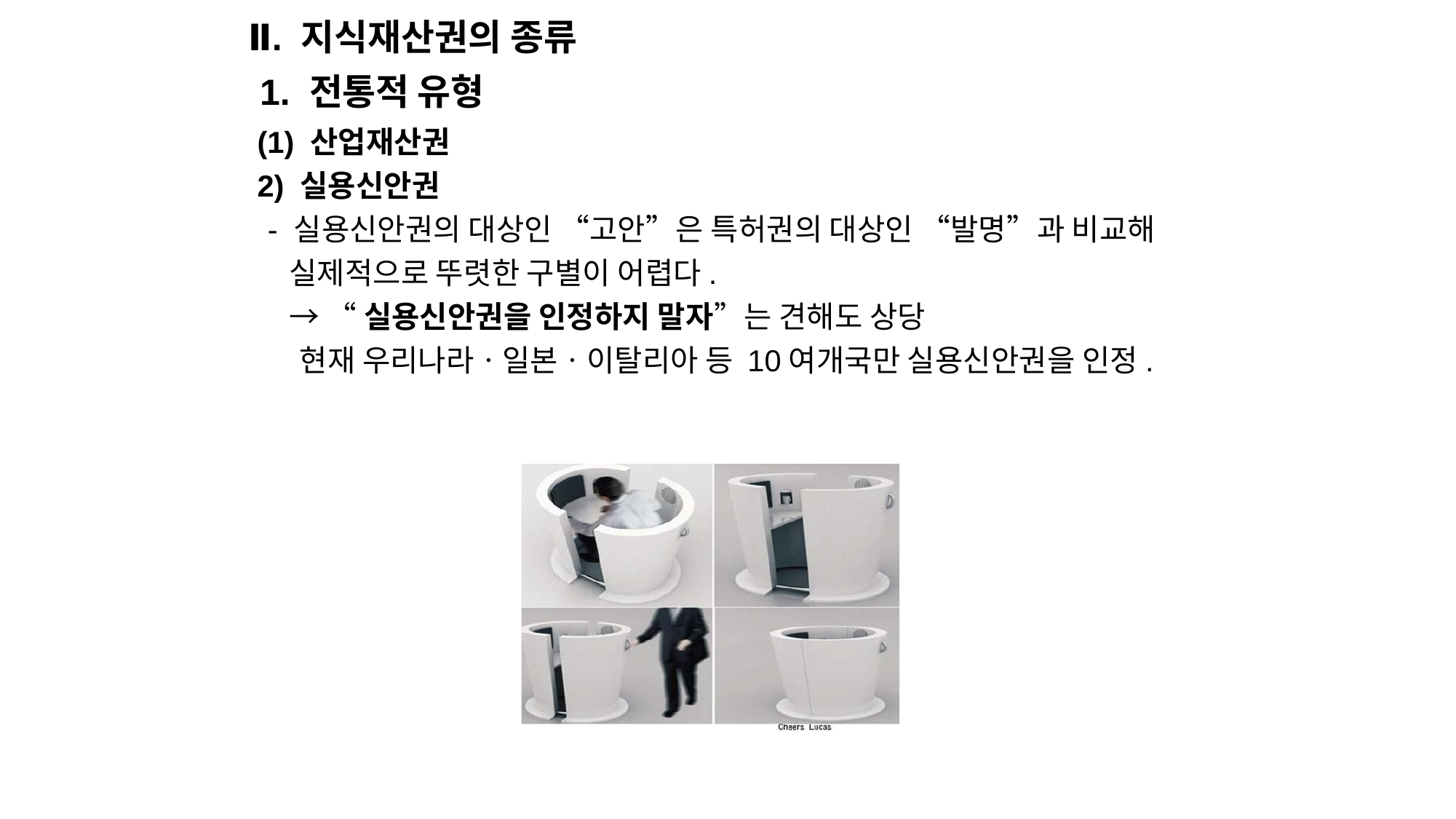

# Ⅱ. 지식재산권의 종류
1. 전통적 유형
(1) 산업재산권
2) 실용신안권
- 실용신안권의 대상인 “고안”은 특허권의 대상인 “발명”과 비교해
실제적으로 뚜렷한 구별이 어렵다.
→ “실용신안권을 인정하지 말자”는 견해도 상당
현재 우리나라ㆍ일본ㆍ이탈리아 등 10여개국만 실용신안권을 인정.